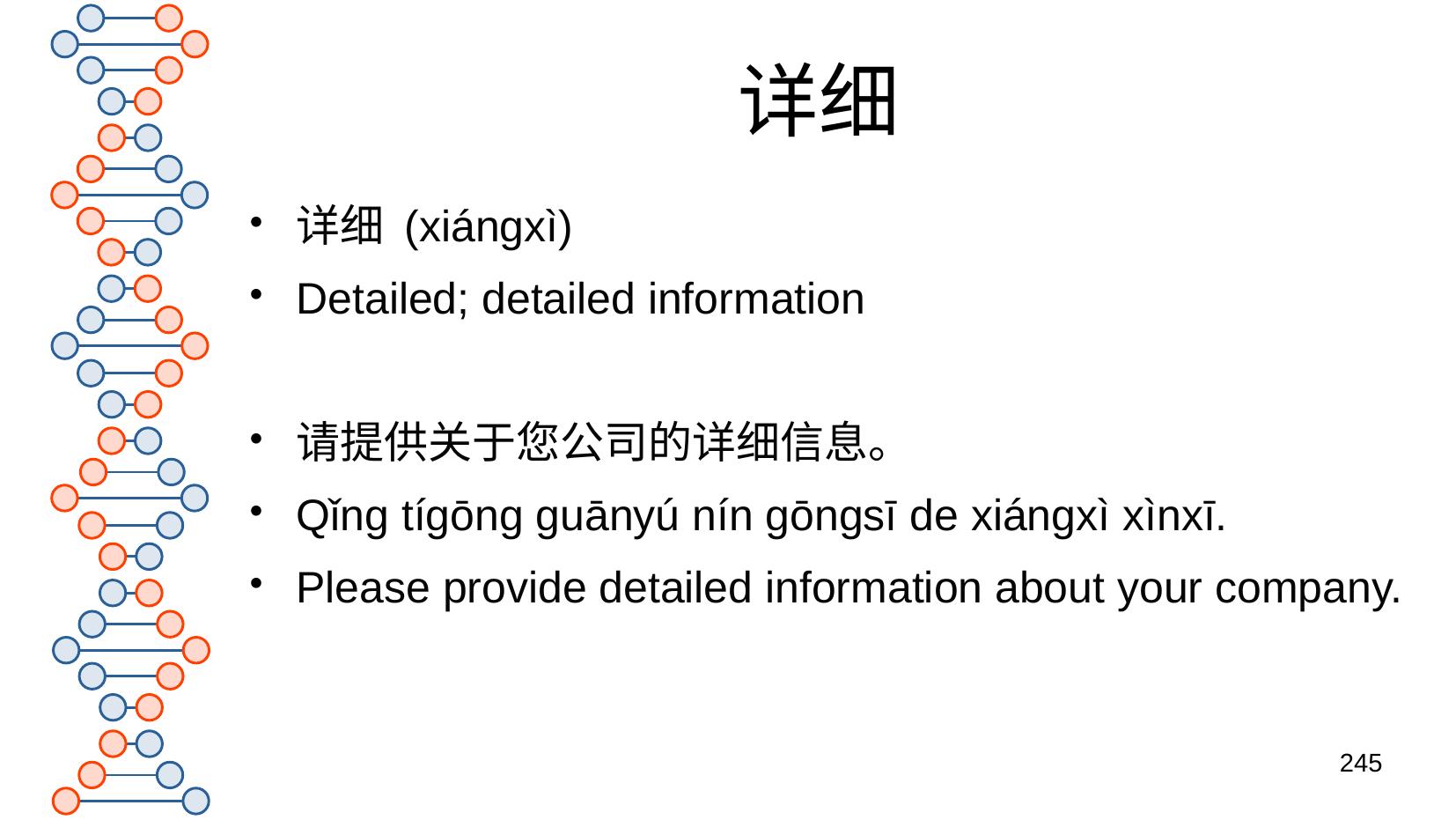

# 详细
详细 (xiángxì)
Detailed; detailed information

请提供关于您公司的详细信息。
Qǐng tígōng guānyú nín gōngsī de xiángxì xìnxī.
Please provide detailed information about your company.

245